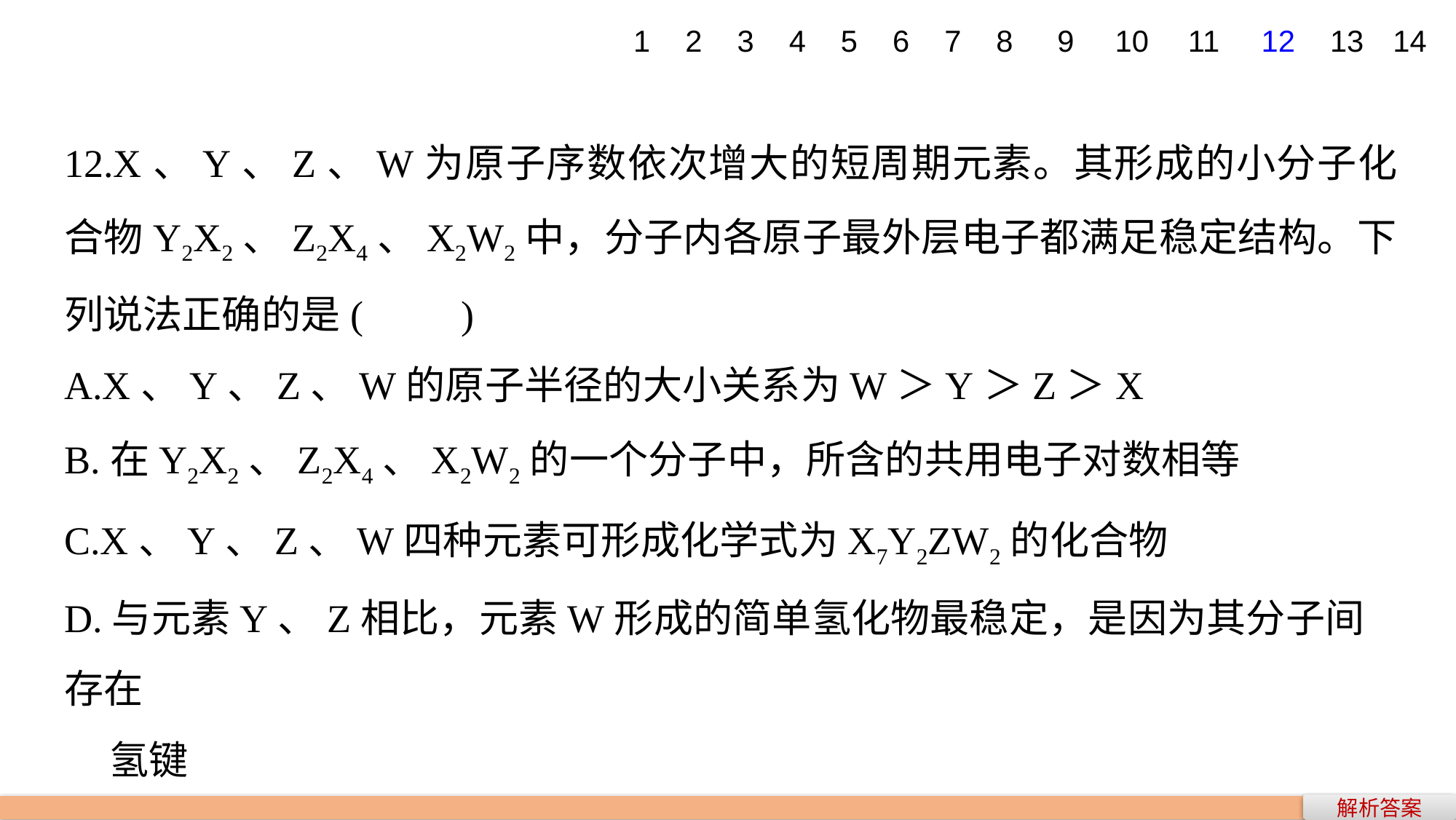

1
2
3
4
5
6
7
8
9
10
11
12
13
14
12.X、Y、Z、W为原子序数依次增大的短周期元素。其形成的小分子化合物Y2X2、Z2X4、X2W2中，分子内各原子最外层电子都满足稳定结构。下列说法正确的是(　　)
A.X、Y、Z、W的原子半径的大小关系为W＞Y＞Z＞X
B.在Y2X2、Z2X4、X2W2的一个分子中，所含的共用电子对数相等
C.X、Y、Z、W四种元素可形成化学式为X7Y2ZW2的化合物
D.与元素Y、Z相比，元素W形成的简单氢化物最稳定，是因为其分子间存在
    氢键
解析答案